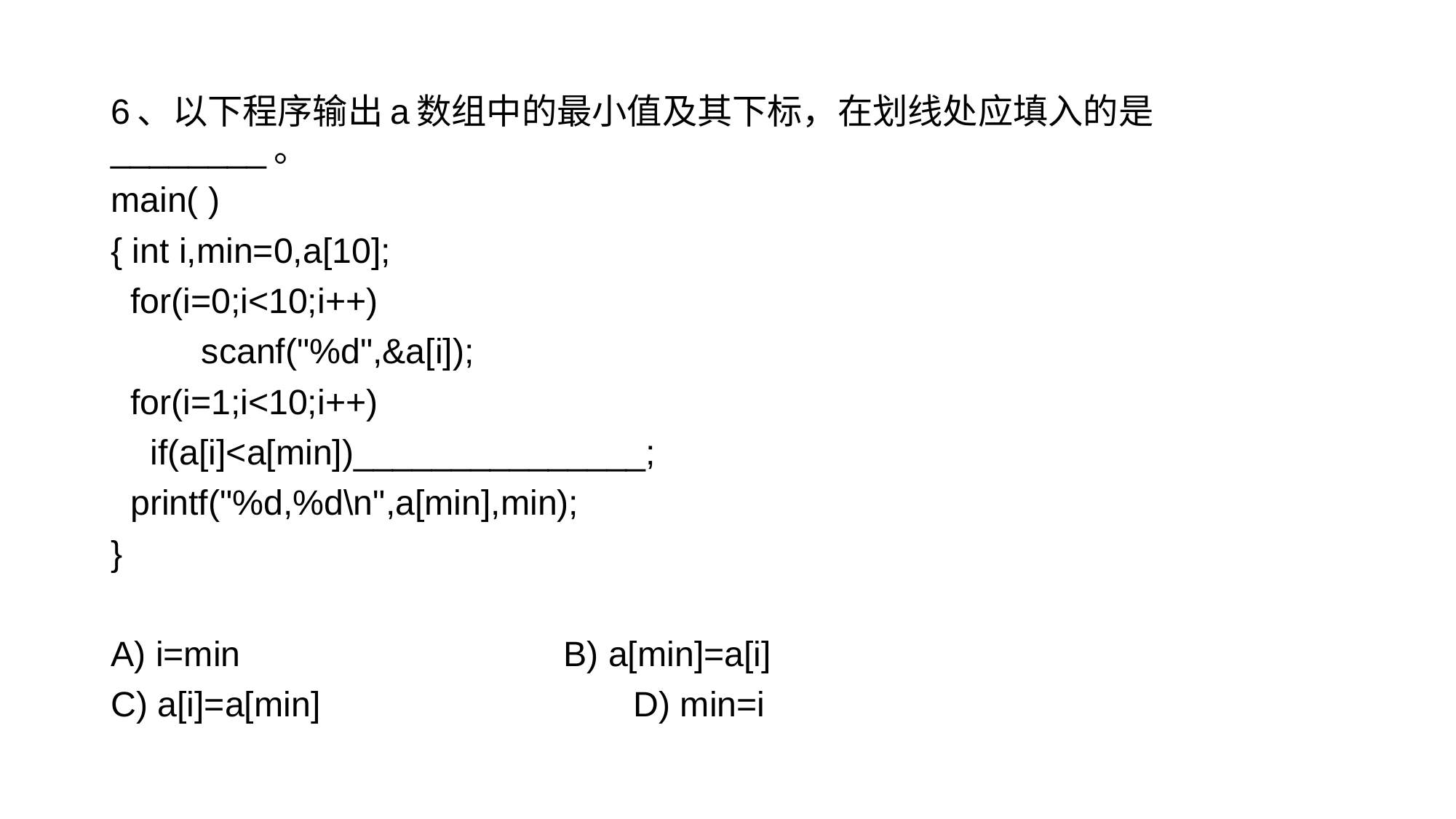

6、以下程序输出a数组中的最小值及其下标，在划线处应填入的是________。
main( )
{ int i,min=0,a[10];
  for(i=0;i<10;i++)
	scanf("%d",&a[i]);
  for(i=1;i<10;i++)
    if(a[i]<a[min])_______________;
  printf("%d,%d\n",a[min],min);
}

A) i=min                                 B) a[min]=a[i]
C) a[i]=a[min]                                D) min=i